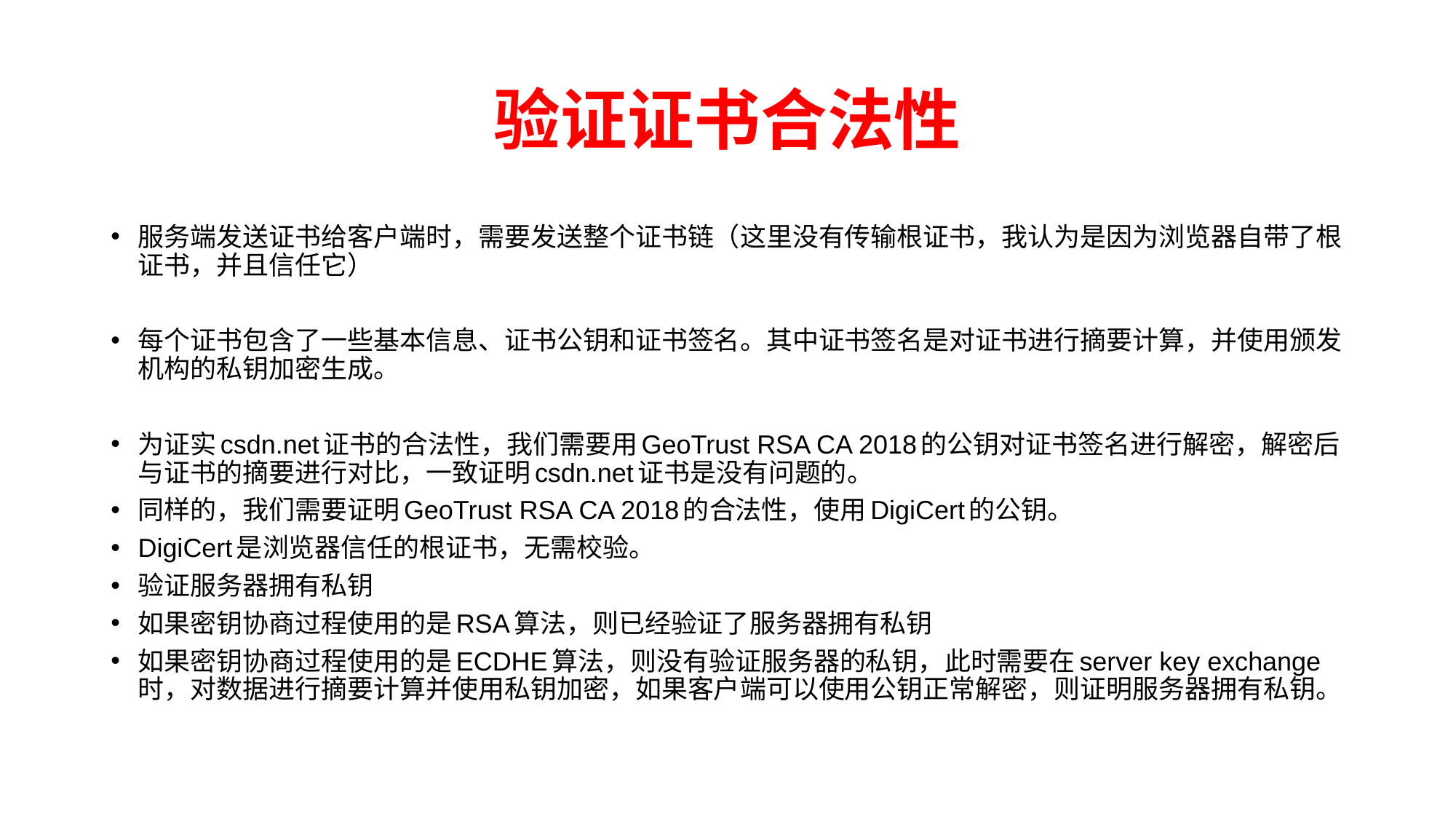

# 验证证书合法性
服务端发送证书给客户端时，需要发送整个证书链（这里没有传输根证书，我认为是因为浏览器自带了根证书，并且信任它）

每个证书包含了一些基本信息、证书公钥和证书签名。其中证书签名是对证书进行摘要计算，并使用颁发机构的私钥加密生成。

为证实csdn.net证书的合法性，我们需要用GeoTrust RSA CA 2018的公钥对证书签名进行解密，解密后与证书的摘要进行对比，一致证明csdn.net证书是没有问题的。
同样的，我们需要证明GeoTrust RSA CA 2018的合法性，使用DigiCert的公钥。
DigiCert是浏览器信任的根证书，无需校验。
验证服务器拥有私钥
如果密钥协商过程使用的是RSA算法，则已经验证了服务器拥有私钥
如果密钥协商过程使用的是ECDHE算法，则没有验证服务器的私钥，此时需要在server key exchange时，对数据进行摘要计算并使用私钥加密，如果客户端可以使用公钥正常解密，则证明服务器拥有私钥。